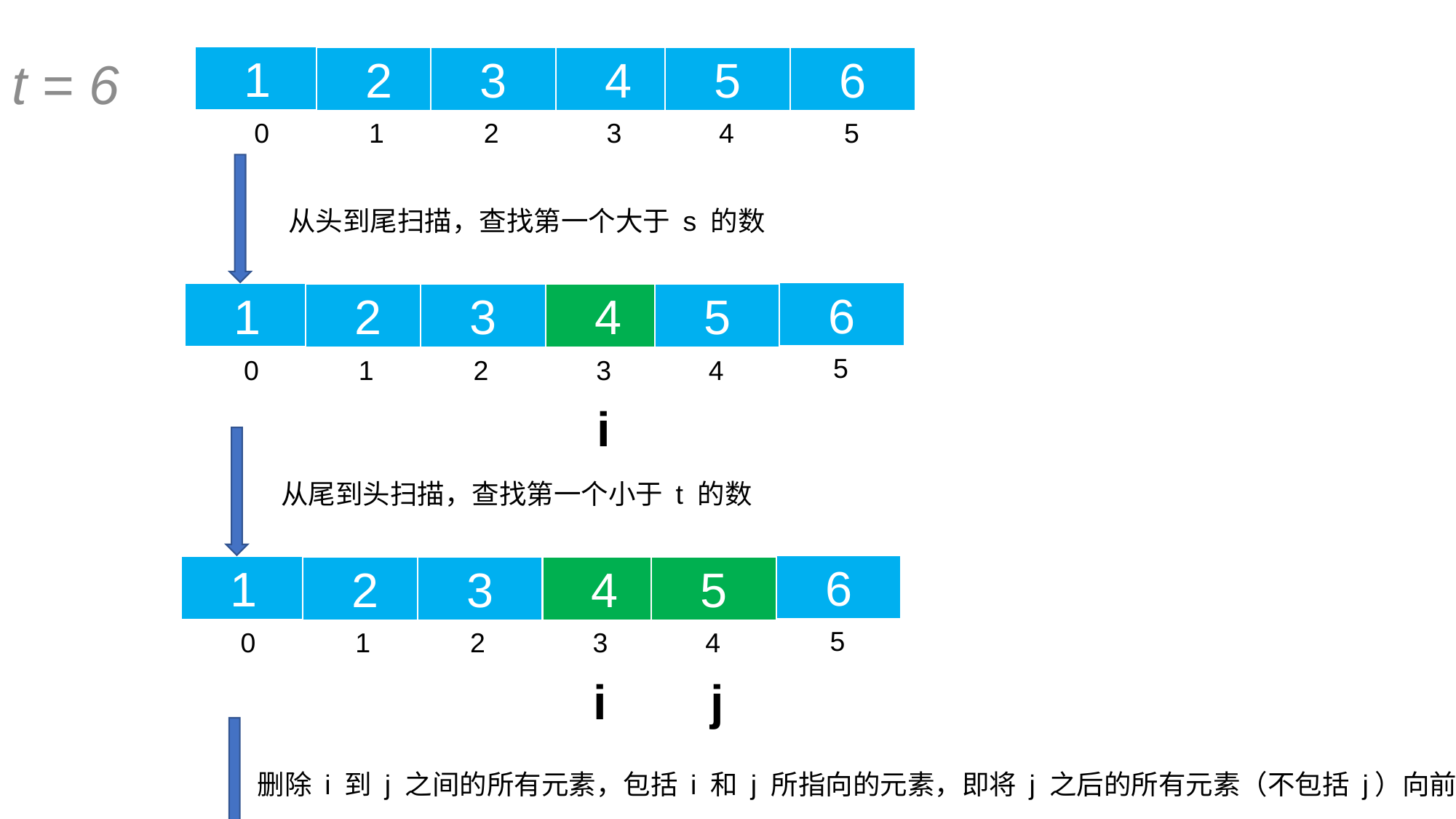

s = 3, t = 6
1
2
3
4
5
6
0
1
2
3
4
5

从头到尾扫描，查找第一个大于 s 的数
6
1
2
3
4
5
5
0
1
2
3
4
i

从尾到头扫描，查找第一个小于 t 的数
6
1
2
3
4
5
5
0
1
2
3
4
i
j

删除 i 到 j 之间的所有元素，包括 i 和 j 所指向的元素，即将 j 之后的所有元素（不包括 j）向前移动 j-i+1 个位置
6
1
2
3
0
1
2
3